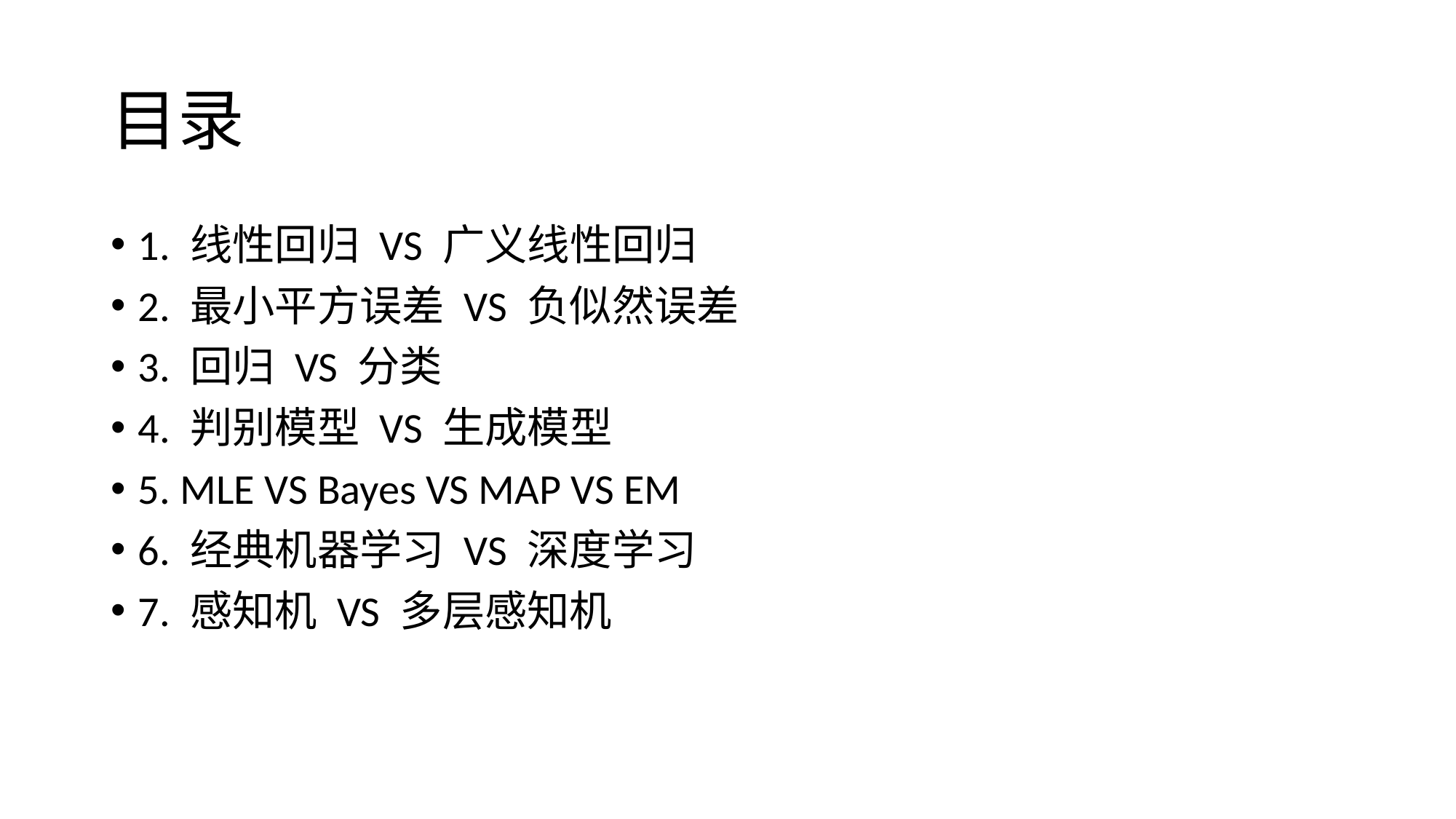

# 目录
1. 线性回归 VS 广义线性回归
2. 最小平方误差 VS 负似然误差
3. 回归 VS 分类
4. 判别模型 VS 生成模型
5. MLE VS Bayes VS MAP VS EM
6. 经典机器学习 VS 深度学习
7. 感知机 VS 多层感知机